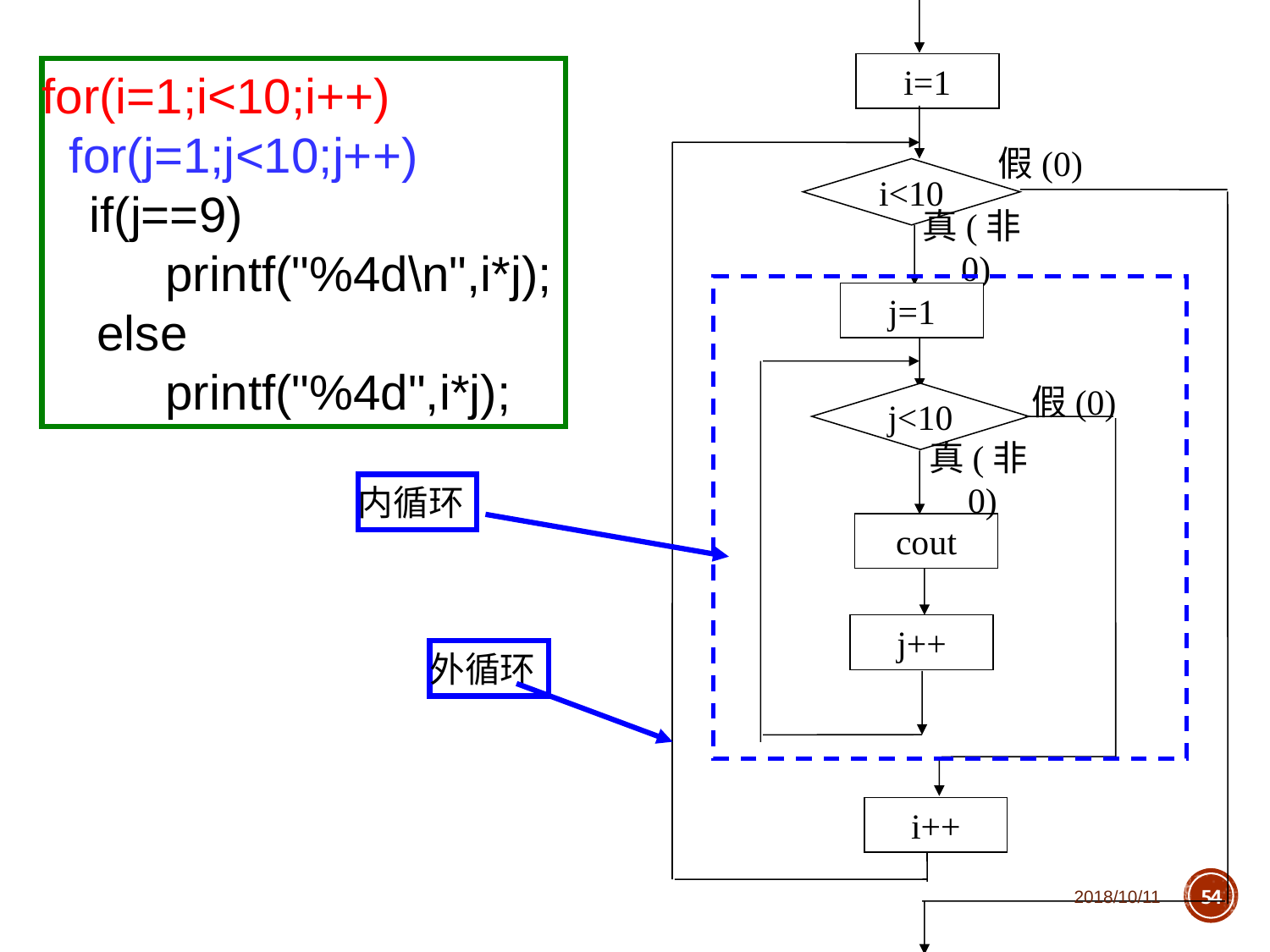

i=1

假(0)

i<10

真(非0)

j=1

假(0)
j<10

真(非0)

cout

j++

i++

for(i=1;i<10;i++)
  for(j=1;j<10;j++)
    if(j==9)
         printf("%4d\n",i*j);
    else
         printf("%4d",i*j);

内循环

外循环

2018/10/11
54